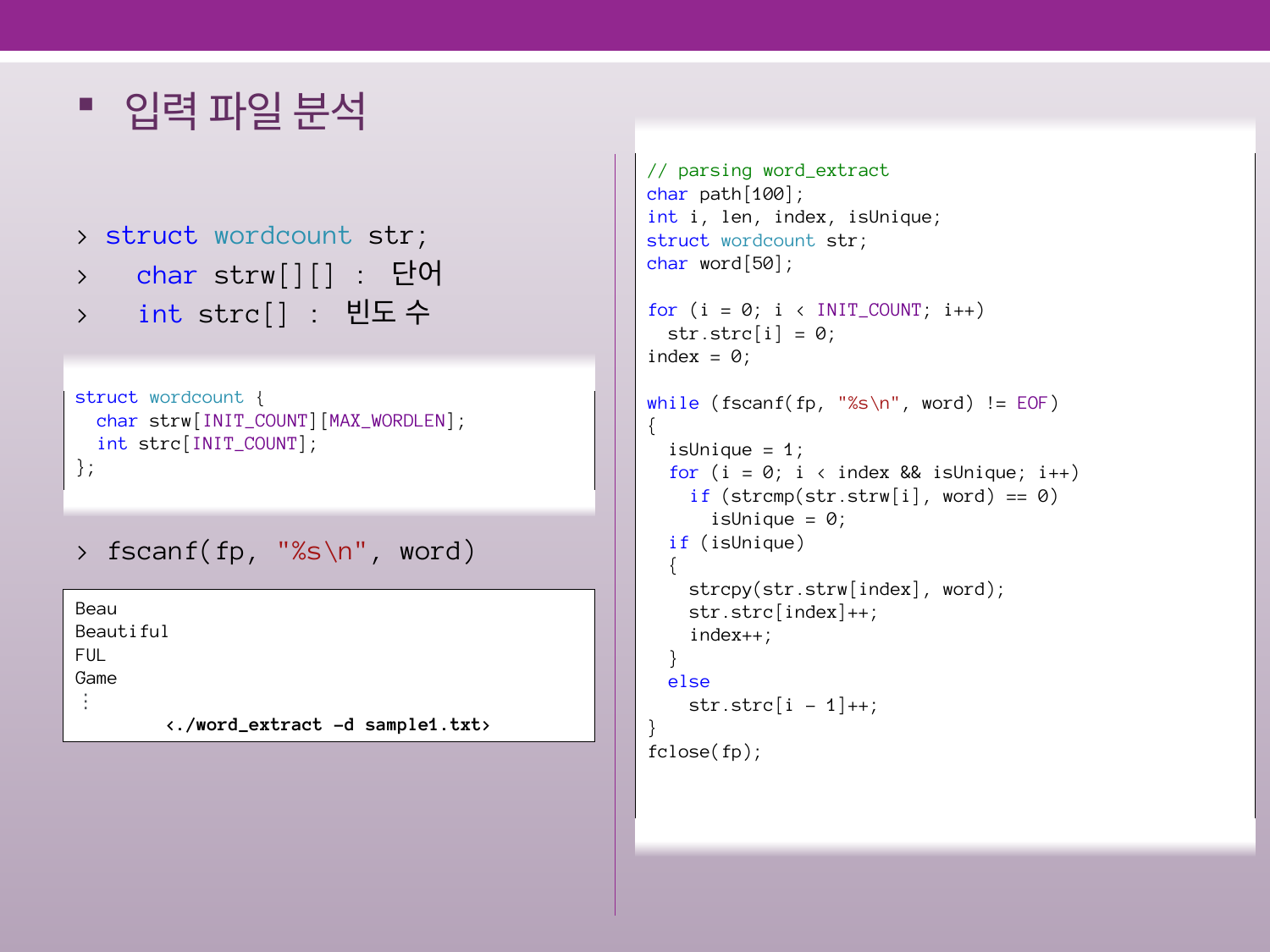

# 입력 파일 분석

// parsing word_extract
char path[100];
int i, len, index, isUnique;
struct wordcount str;
char word[50];

for (i = 0; i < INIT_COUNT; i++)
  str.strc[i] = 0;
index = 0;

while (fscanf(fp, "%s\n", word) != EOF)
{
  isUnique = 1;
  for (i = 0; i < index && isUnique; i++)
    if (strcmp(str.strw[i], word) == 0)
      isUnique = 0;
  if (isUnique)
  {
    strcpy(str.strw[index], word);
    str.strc[index]++;
    index++;
  }
  else
    str.strc[i - 1]++;
}
fclose(fp);

> struct wordcount str;
>   char strw[][] : 단어
>   int strc[] : 빈도 수

> fscanf(fp, "%s\n", word)

struct wordcount {
  char strw[INIT_COUNT][MAX_WORDLEN];
  int strc[INIT_COUNT];
};

Beau
Beautiful
FUL
Game
⋮
<./word_extract –d sample1.txt>